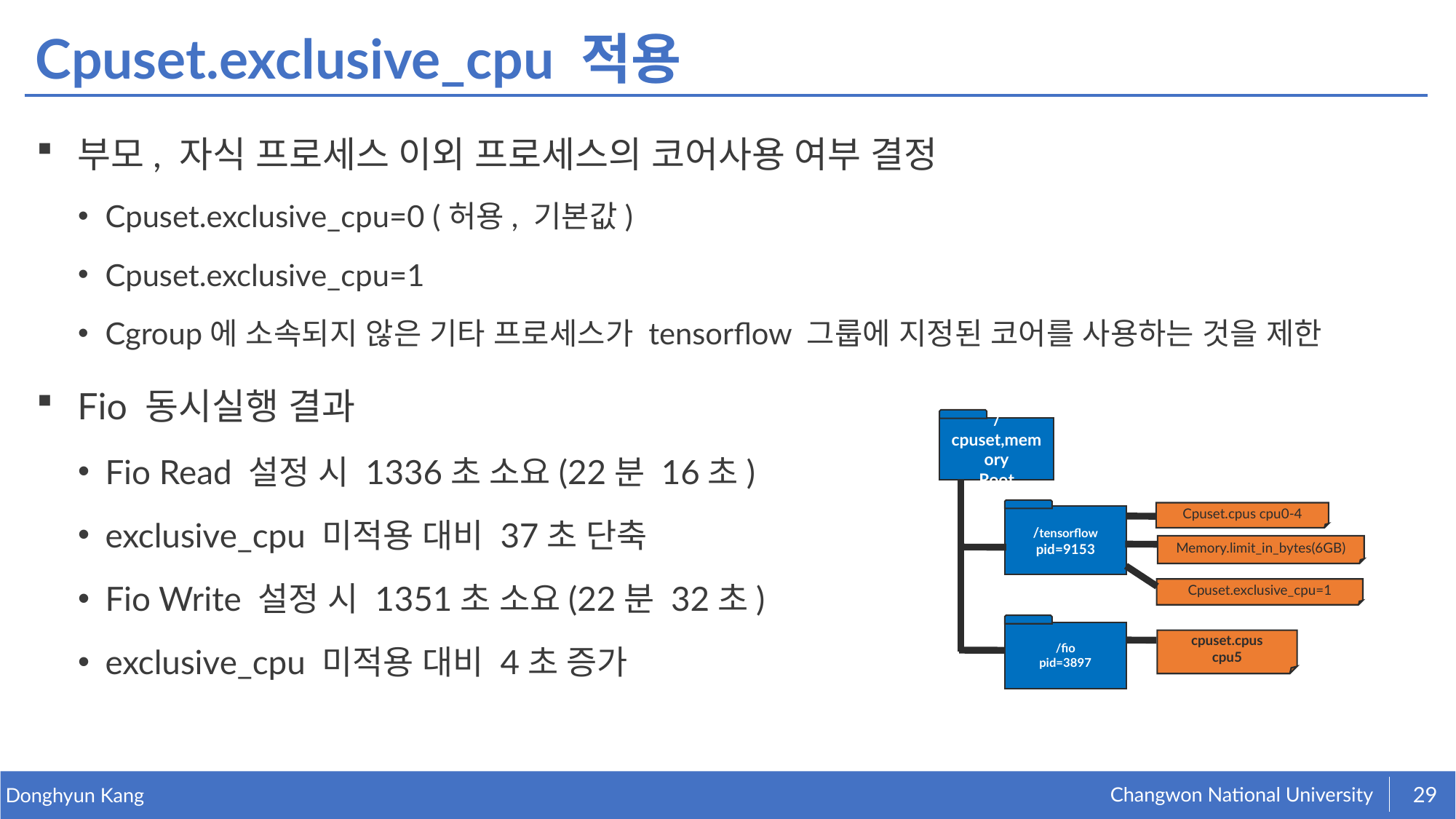

# Cpuset.exclusive_cpu 적용
부모, 자식 프로세스 이외 프로세스의 코어사용 여부 결정
Cpuset.exclusive_cpu=0 (허용, 기본값)
Cpuset.exclusive_cpu=1
Cgroup에 소속되지 않은 기타 프로세스가 tensorflow 그룹에 지정된 코어를 사용하는 것을 제한
Fio 동시실행 결과
Fio Read 설정 시 1336초 소요(22분 16초)
exclusive_cpu 미적용 대비 37초 단축
Fio Write 설정 시 1351초 소요(22분 32초)
exclusive_cpu 미적용 대비 4초 증가

/cpuset,memory
Root

/tensorflow
pid=9153
Cpuset.cpus cpu0-4
Memory.limit_in_bytes(6GB)
Cpuset.exclusive_cpu=1

/fio
pid=3897
cpuset.cpus
cpu5
29